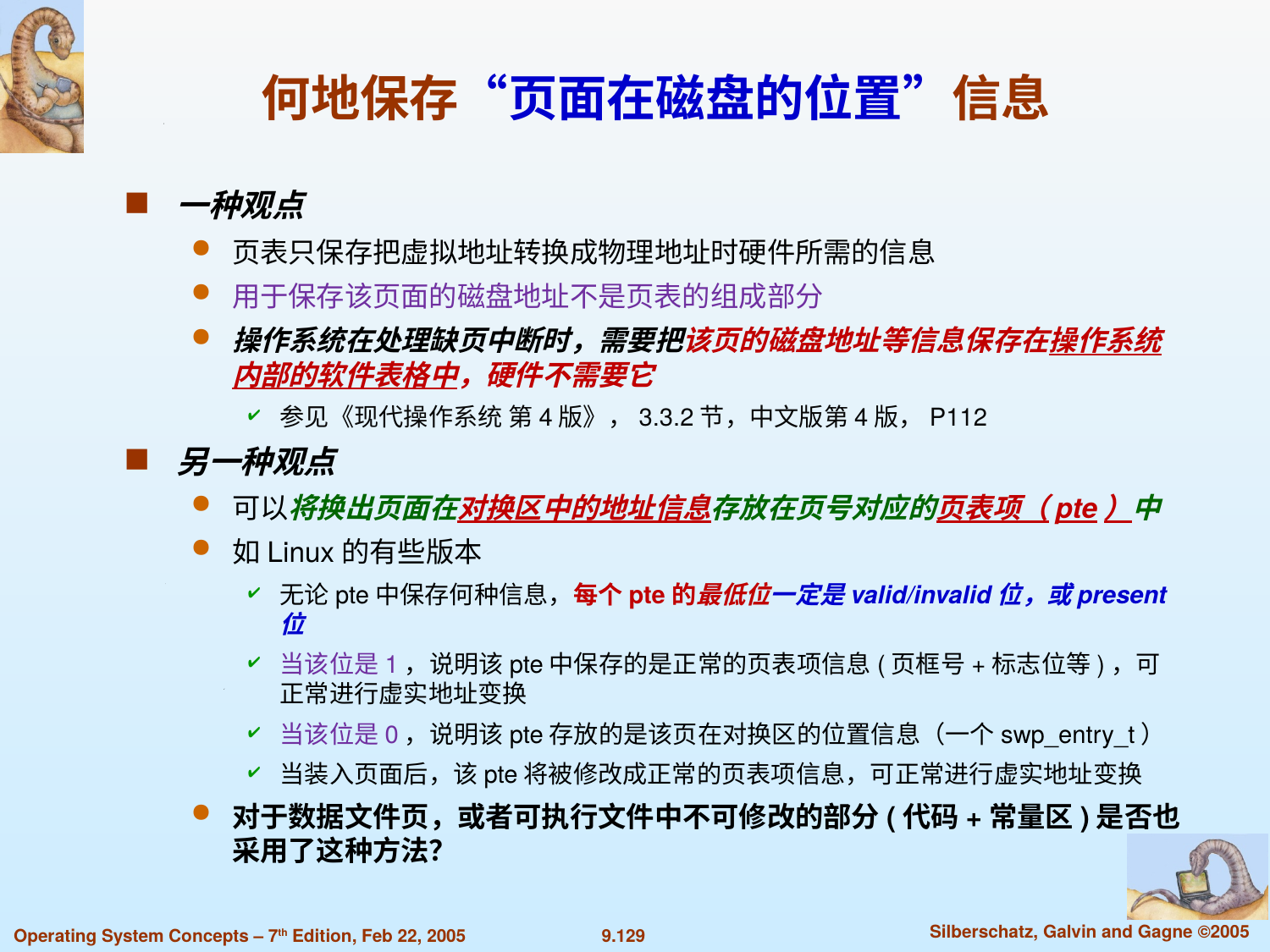

何地保存“页面在磁盘的位置”信息
一种观点
页表只保存把虚拟地址转换成物理地址时硬件所需的信息
用于保存该页面的磁盘地址不是页表的组成部分
操作系统在处理缺页中断时，需要把该页的磁盘地址等信息保存在操作系统内部的软件表格中，硬件不需要它
参见《现代操作系统 第4版》，3.3.2节，中文版第4版，P112
另一种观点
可以将换出页面在对换区中的地址信息存放在页号对应的页表项（pte）中
如Linux的有些版本
无论pte中保存何种信息，每个pte的最低位一定是valid/invalid位，或present位
当该位是1，说明该pte中保存的是正常的页表项信息(页框号+标志位等)，可正常进行虚实地址变换
当该位是0，说明该pte存放的是该页在对换区的位置信息（一个swp_entry_t）
当装入页面后，该pte将被修改成正常的页表项信息，可正常进行虚实地址变换
对于数据文件页，或者可执行文件中不可修改的部分(代码+常量区)是否也采用了这种方法？